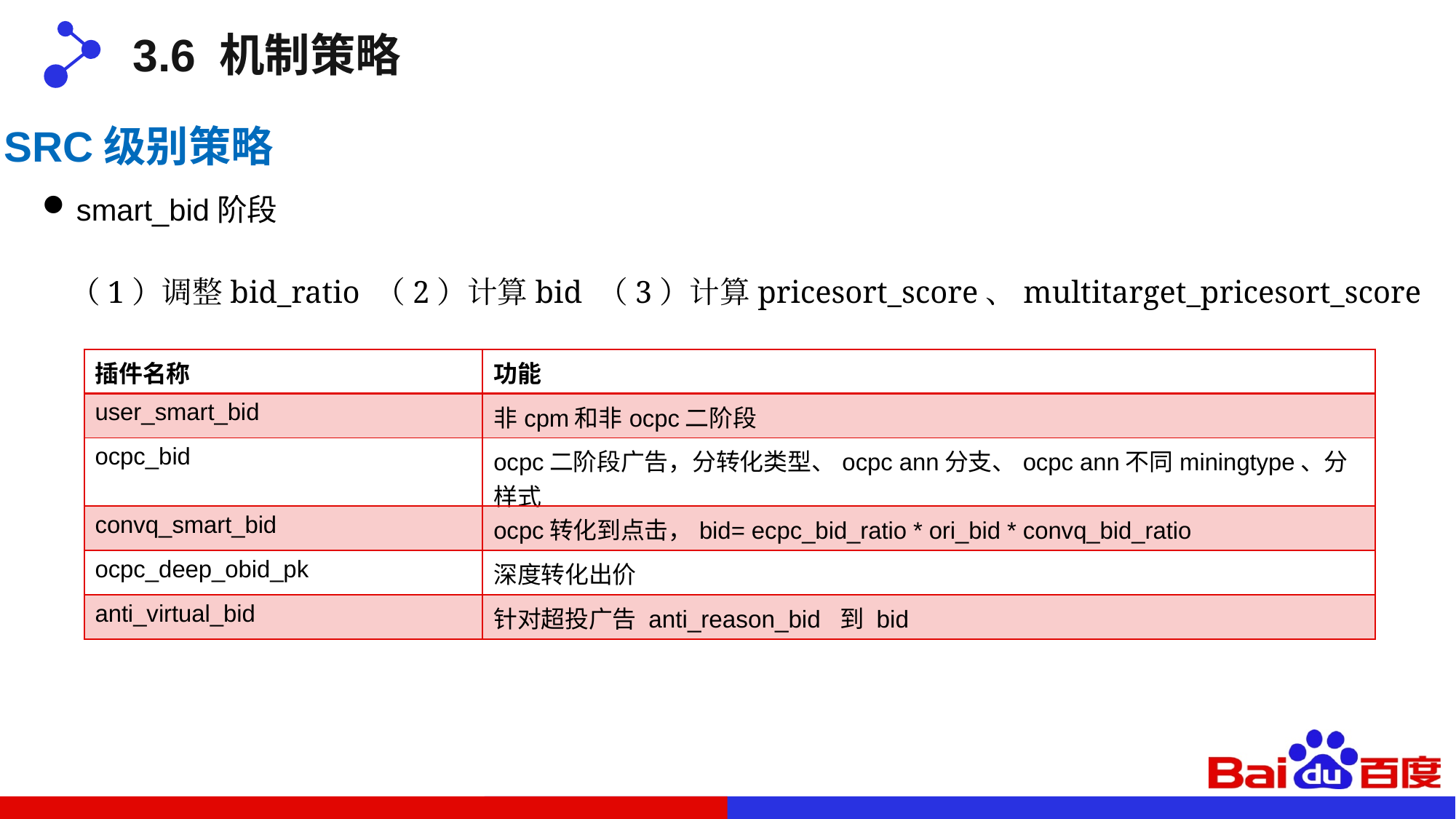

3.6 机制策略
SRC级别策略
smart_bid阶段
（1）调整bid_ratio （2）计算bid （3）计算pricesort_score、multitarget_pricesort_score
| 插件名称 | 功能 |
| --- | --- |
| user\_smart\_bid | 非cpm和非ocpc二阶段 |
| ocpc\_bid | ocpc二阶段广告，分转化类型、ocpc ann分支、ocpc ann不同miningtype、分样式 |
| convq\_smart\_bid | ocpc转化到点击，bid= ecpc\_bid\_ratio \* ori\_bid \* convq\_bid\_ratio |
| ocpc\_deep\_obid\_pk | 深度转化出价 |
| anti\_virtual\_bid | 针对超投广告 anti\_reason\_bid 到 bid |